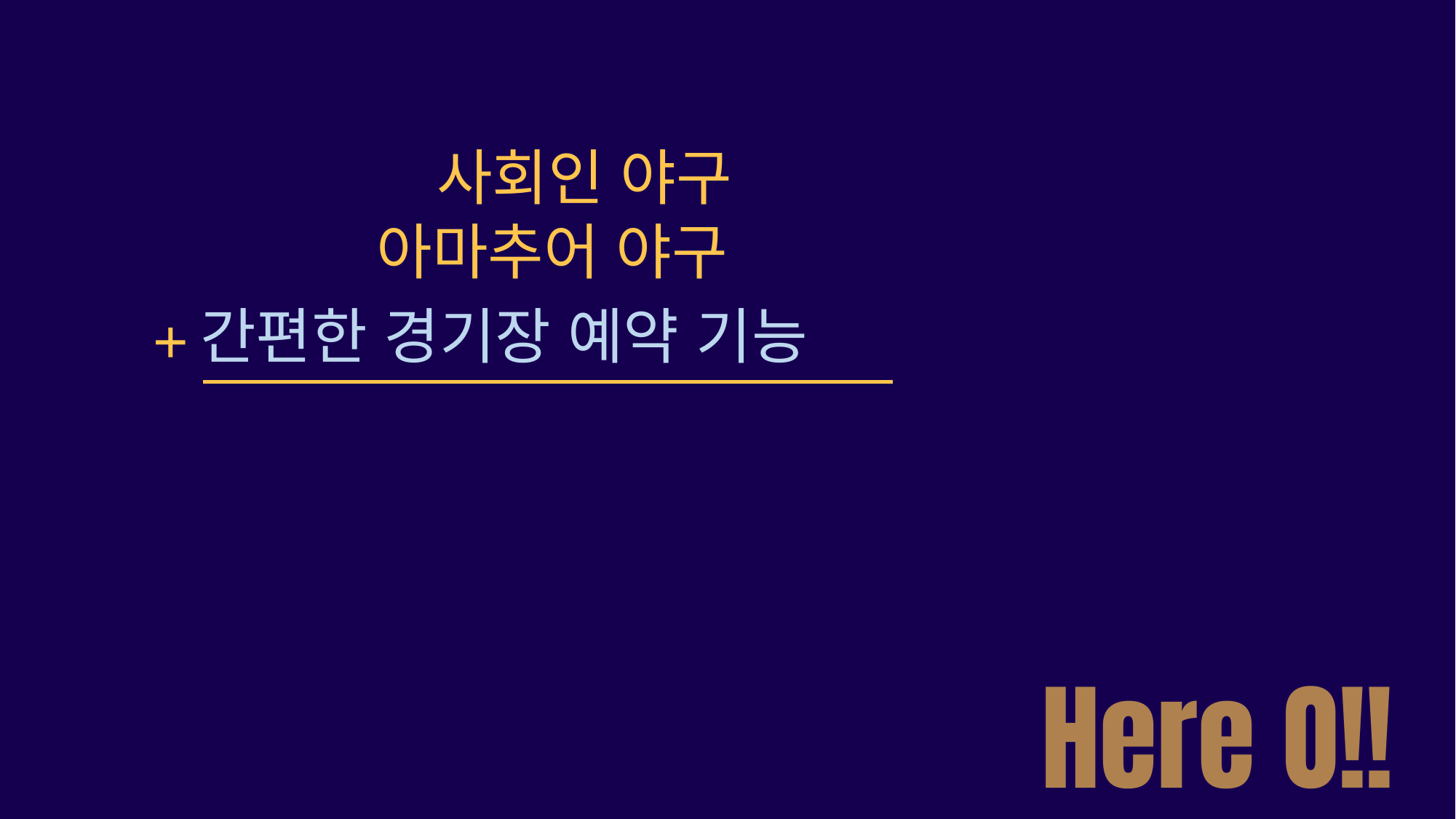

사회인 야구
아마추어 야구
간편한 경기장 예약 기능
+
# Here O!!